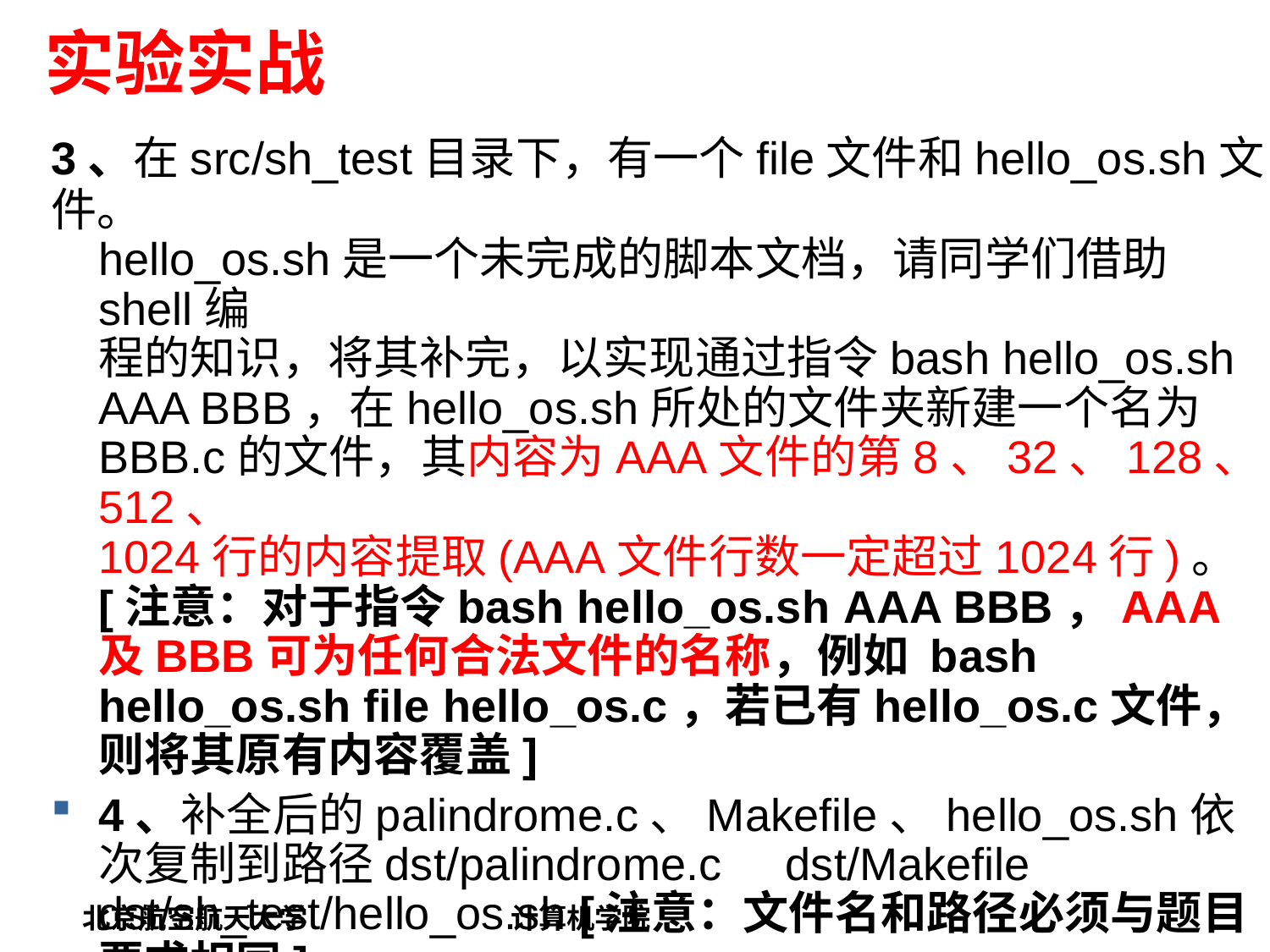

实验实战
3、在src/sh_test目录下，有一个file文件和hello_os.sh文件。
hello_os.sh是一个未完成的脚本文档，请同学们借助shell编
程的知识，将其补完，以实现通过指令bash hello_os.sh
AAA BBB，在hello_os.sh所处的文件夹新建一个名为
BBB.c的文件，其内容为AAA文件的第8、32、128、512、
1024行的内容提取(AAA文件行数一定超过1024行)。[注意：对于指令bash hello_os.sh AAA BBB，AAA及BBB可为任何合法文件的名称，例如 bash hello_os.sh file hello_os.c，若已有hello_os.c文件，则将其原有内容覆盖]
4、补全后的palindrome.c、Makefile、hello_os.sh依次复制到路径dst/palindrome.c     dst/Makefile      dst/sh_test/hello_os.sh [注意：文件名和路径必须与题目要求相同]